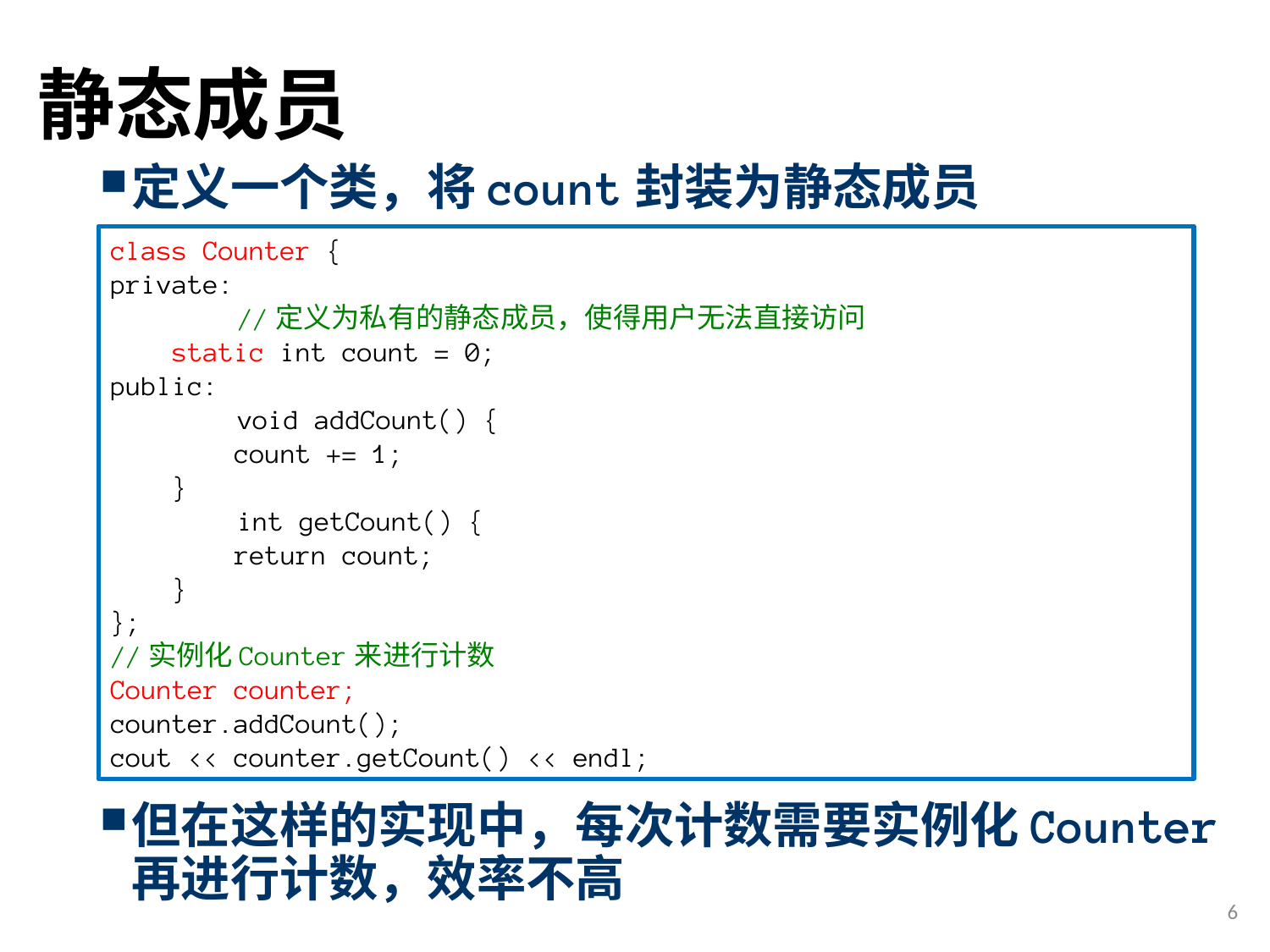

# 静态成员
定义一个类，将count封装为静态成员

但在这样的实现中，每次计数需要实例化Counter再进行计数，效率不高
class Counter {
private:
	//定义为私有的静态成员，使得用户无法直接访问
    static int count = 0;
public:
	void addCount() {
        count += 1;
    }
	int getCount() {
        return count;
    }
};
//实例化Counter来进行计数
Counter counter;
counter.addCount();
cout << counter.getCount() << endl;
6